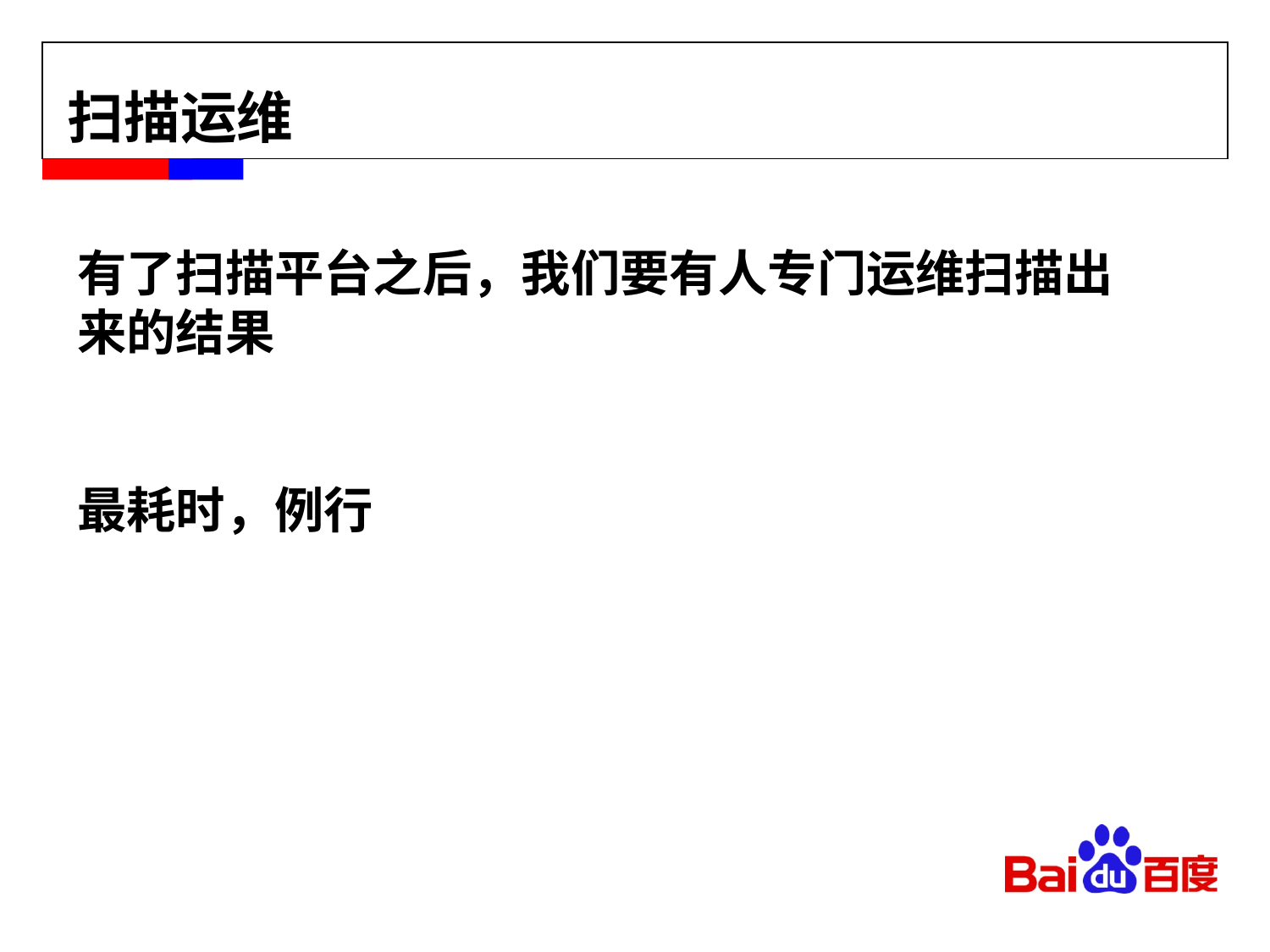

扫描运维

### Chart

| Category |
|---|
有了扫描平台之后，我们要有人专门运维扫描出来的结果

最耗时，例行